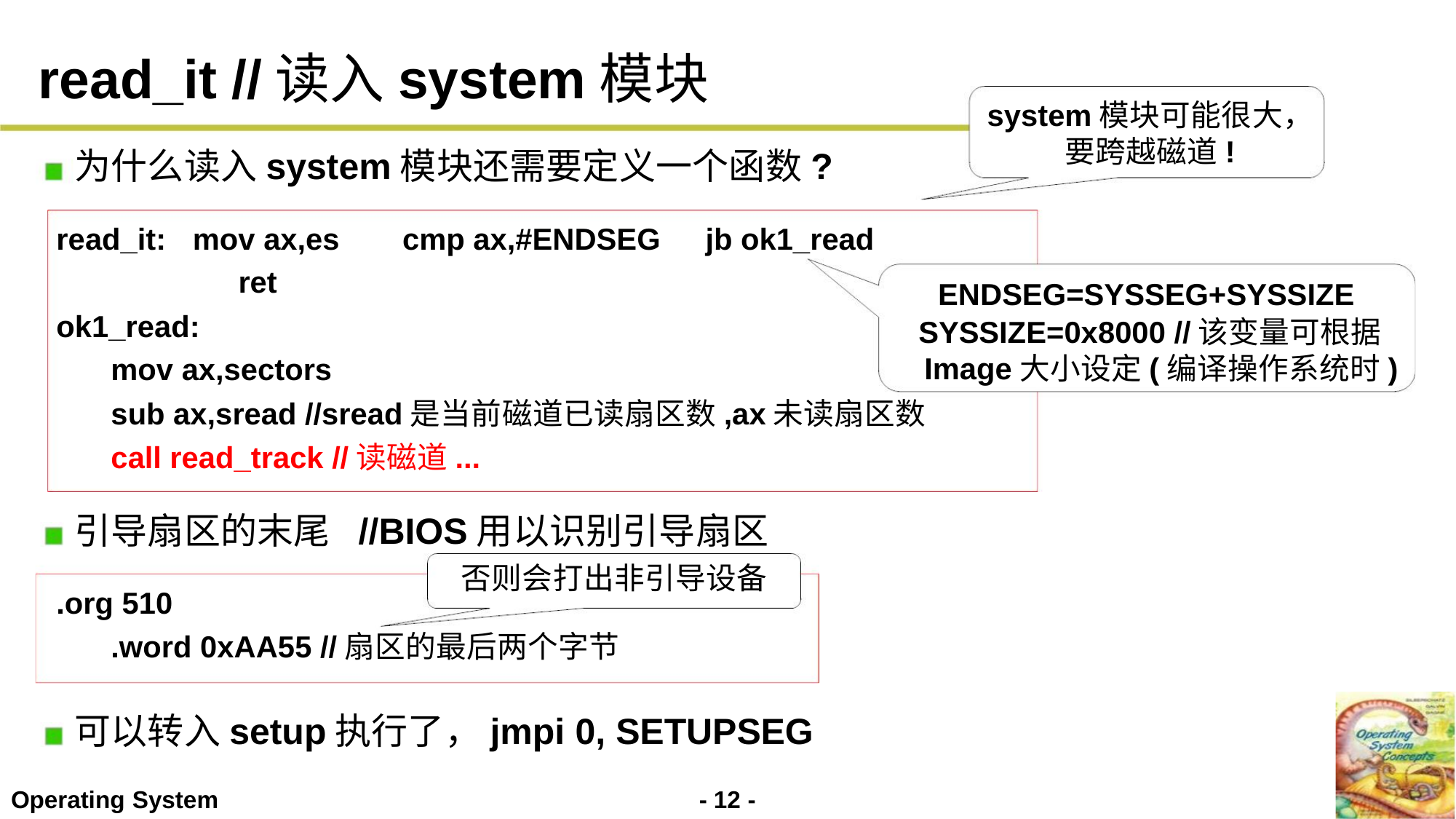

read_it //读入system模块

system模块可能很大，
要跨越磁道!
为什么读入system模块还需要定义一个函数?

read_it: mov ax,es cmp ax,#ENDSEG jb ok1_read
ret
ENDSEG=SYSSEG+SYSSIZE
SYSSIZE=0x8000 //该变量可根据
Image大小设定(编译操作系统时)
ok1_read:
mov ax,sectors
sub ax,sread //sread是当前磁道已读扇区数,ax未读扇区数
call read_track //读磁道...
引导扇区的末尾 //BIOS用以识别引导扇区

否则会打出非引导设备
.org 510
.word 0xAA55 //扇区的最后两个字节

可以转入setup执行了，jmpi 0, SETUPSEG

- 12 -
Operating System